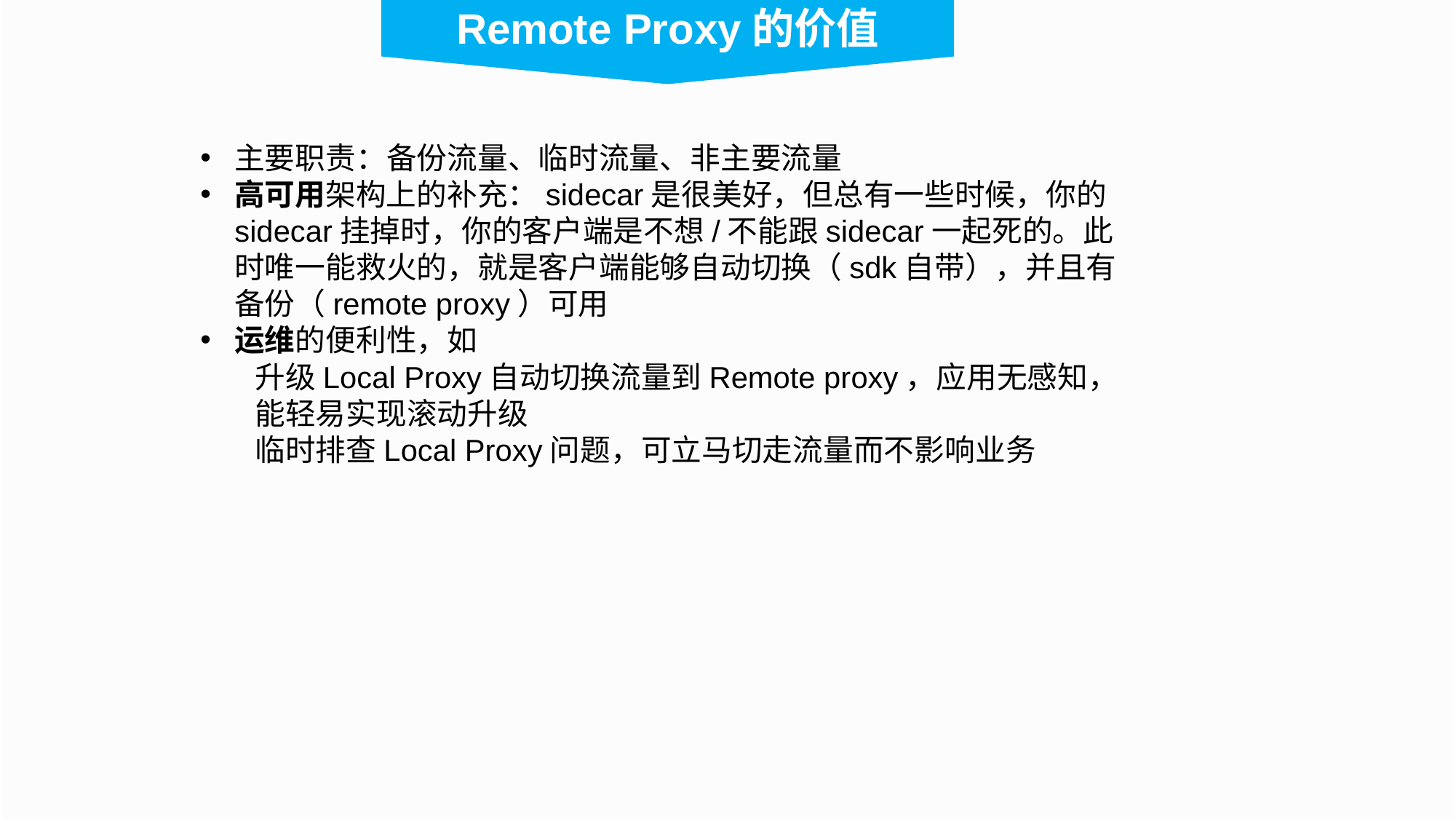

Remote Proxy的价值
主要职责：备份流量、临时流量、非主要流量
高可用架构上的补充：sidecar是很美好，但总有一些时候，你的sidecar挂掉时，你的客户端是不想/不能跟sidecar一起死的。此时唯一能救火的，就是客户端能够自动切换（sdk自带），并且有备份（remote proxy）可用
运维的便利性，如
升级Local Proxy自动切换流量到Remote proxy，应用无感知，能轻易实现滚动升级
临时排查Local Proxy问题，可立马切走流量而不影响业务